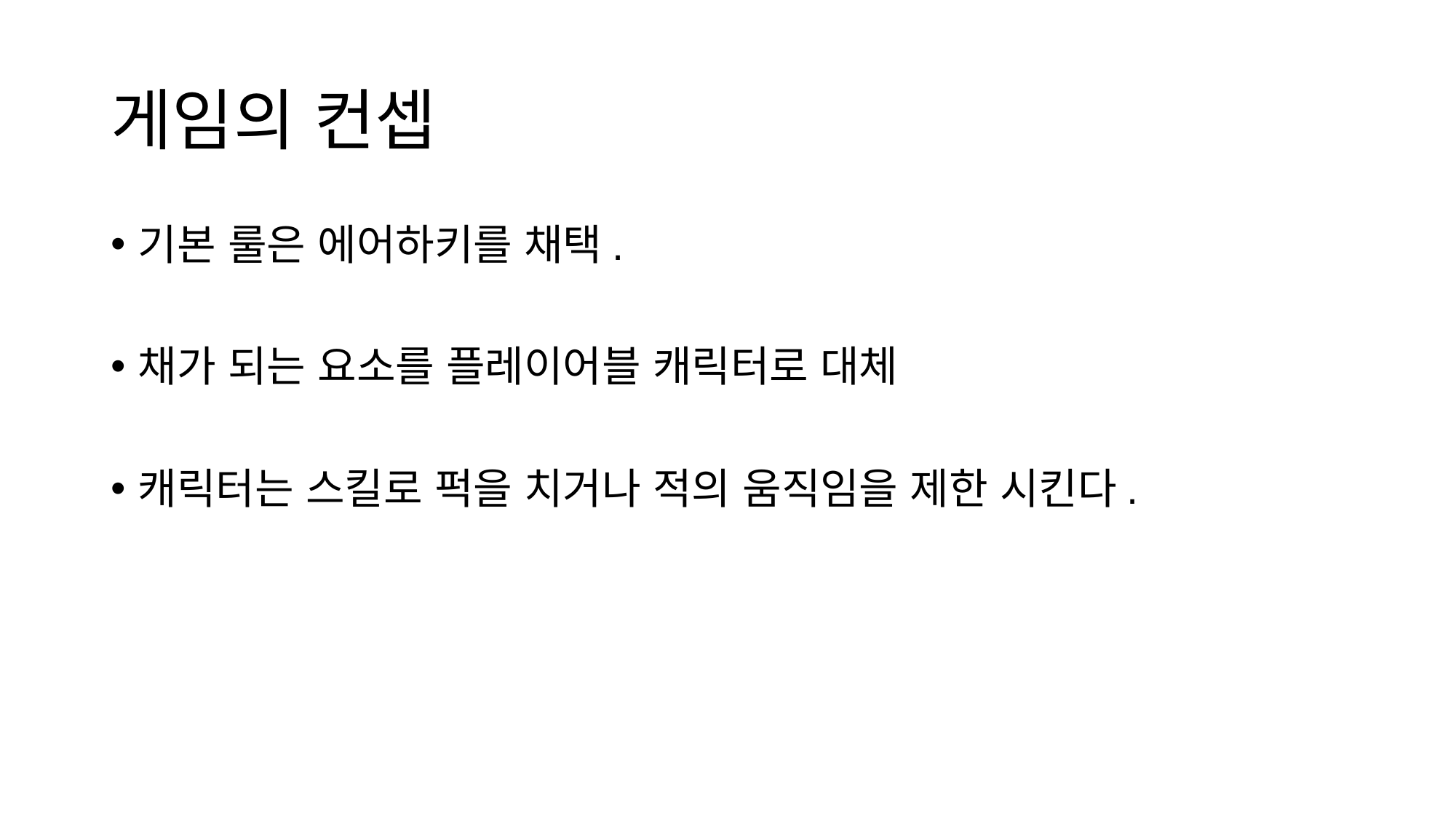

# 게임의 컨셉
기본 룰은 에어하키를 채택.

채가 되는 요소를 플레이어블 캐릭터로 대체

캐릭터는 스킬로 퍽을 치거나 적의 움직임을 제한 시킨다.